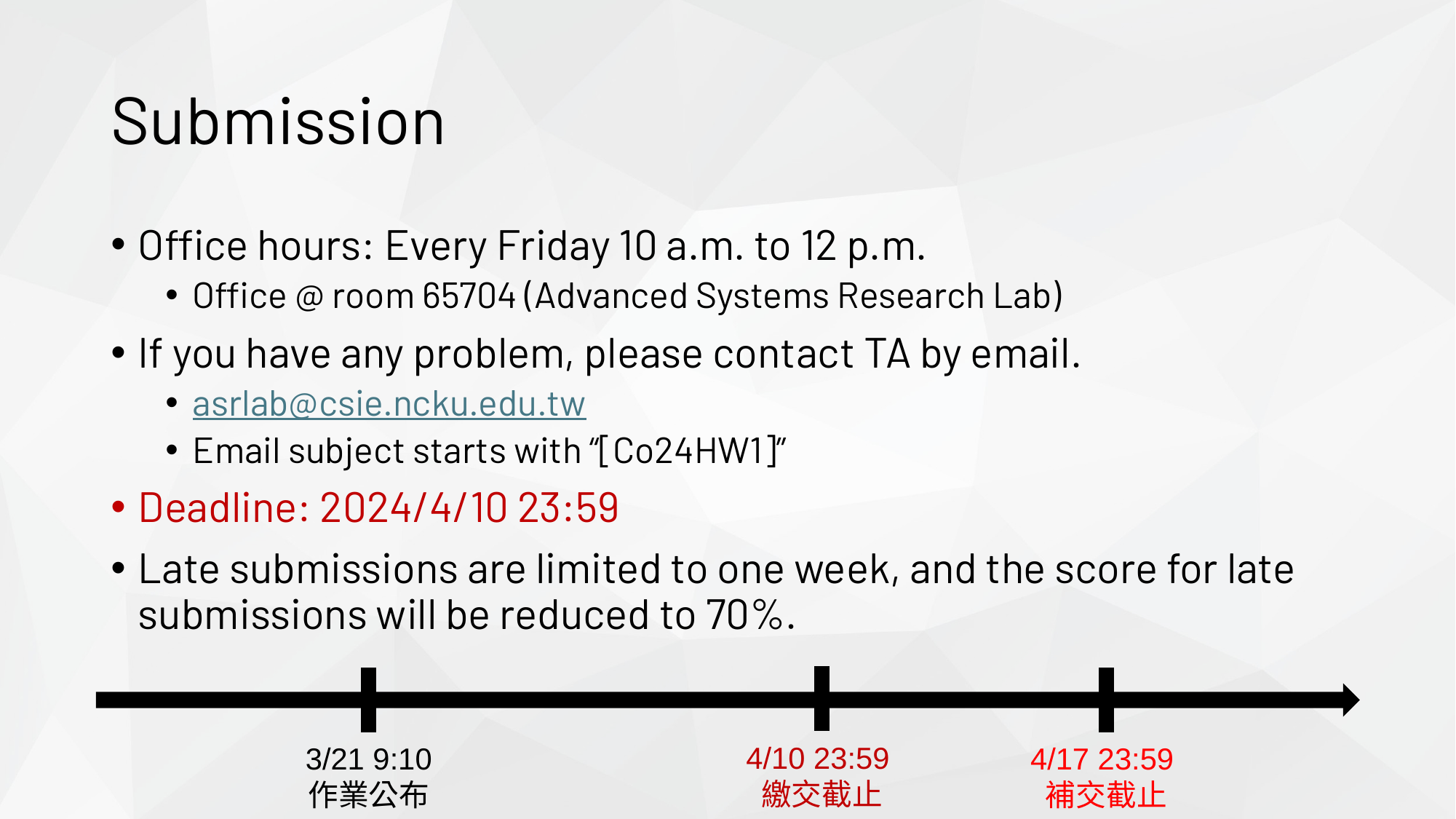

# Submission
Office hours: Every Friday 10 a.m. to 12 p.m.
Office @ room 65704 (Advanced Systems Research Lab)
If you have any problem, please contact TA by email.
asrlab@csie.ncku.edu.tw
Email subject starts with “[Co24HW1]”
Deadline: 2024/4/10 23:59
Late submissions are limited to one week, and the score for late submissions will be reduced to 70%.

4/10 23:59
繳交截止
3/21 9:10
作業公布
4/17 23:59
補交截止